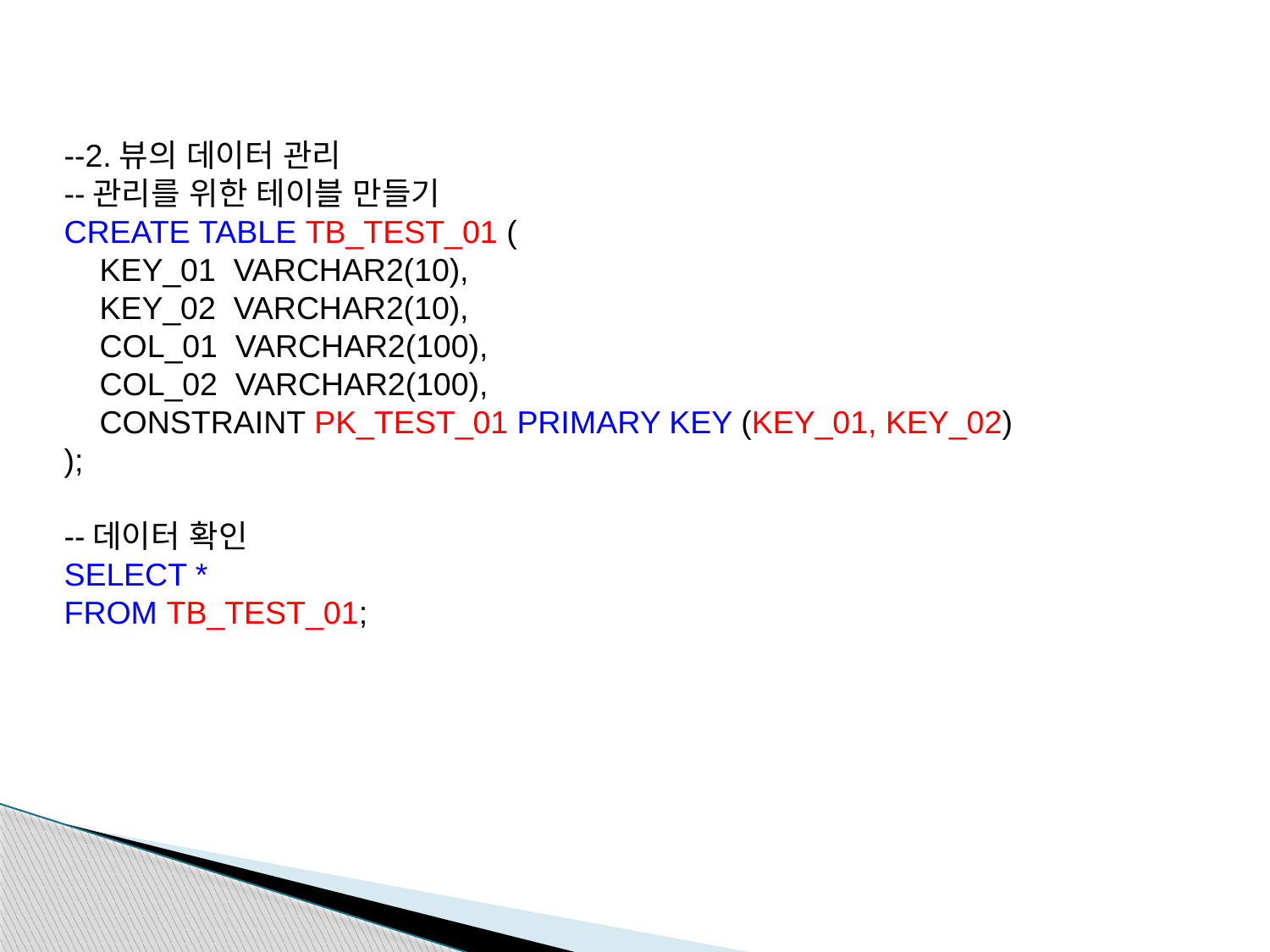

--2.뷰의 데이터 관리
--관리를 위한 테이블 만들기
CREATE TABLE TB_TEST_01 (
    KEY_01  VARCHAR2(10),
    KEY_02  VARCHAR2(10),
    COL_01  VARCHAR2(100),
    COL_02  VARCHAR2(100),
    CONSTRAINT PK_TEST_01 PRIMARY KEY (KEY_01, KEY_02)
);

--데이터 확인
SELECT *
FROM TB_TEST_01;